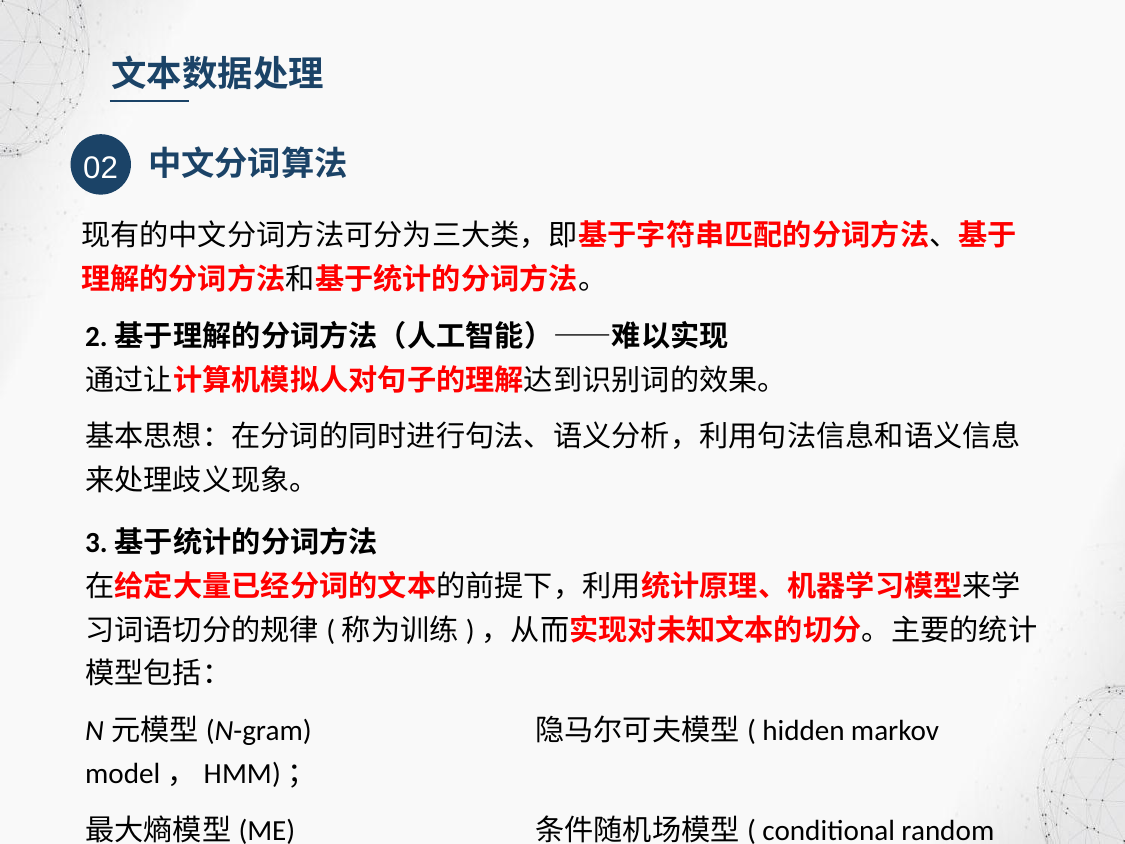

文本数据处理

02
中文分词算法
现有的中文分词方法可分为三大类，即基于字符串匹配的分词方法、基于理解的分词方法和基于统计的分词方法。
2.基于理解的分词方法（人工智能）——难以实现
通过让计算机模拟人对句子的理解达到识别词的效果。
基本思想：在分词的同时进行句法、语义分析，利用句法信息和语义信息来处理歧义现象。
3.基于统计的分词方法
在给定大量已经分词的文本的前提下，利用统计原理、机器学习模型来学习词语切分的规律(称为训练)，从而实现对未知文本的切分。主要的统计模型包括：
N元模型(N-gram)		隐马尔可夫模型( hidden markov model，HMM)；
最大熵模型(ME) 		条件随机场模型( conditional random feds，CRF)。